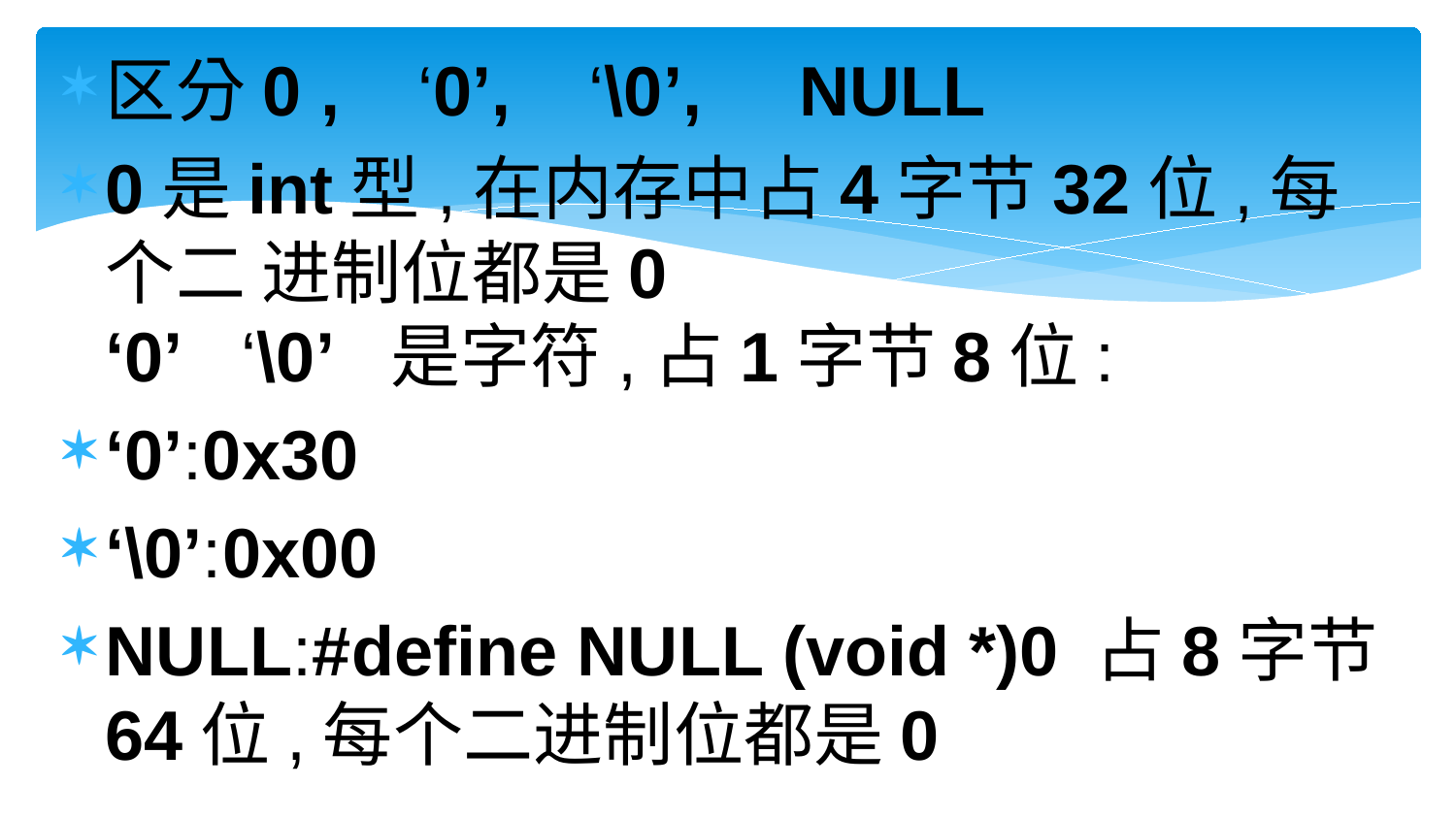

区分0 ,    ‘0’,    ‘\0’,     NULL
0是int型,在内存中占4字节32位,每个二 进制位都是0
‘0’   ‘\0’  是字符,占1字节8位:
‘0’:0x30
‘\0’:0x00
NULL:#define NULL (void *)0 占8字节64位,每个二进制位都是0